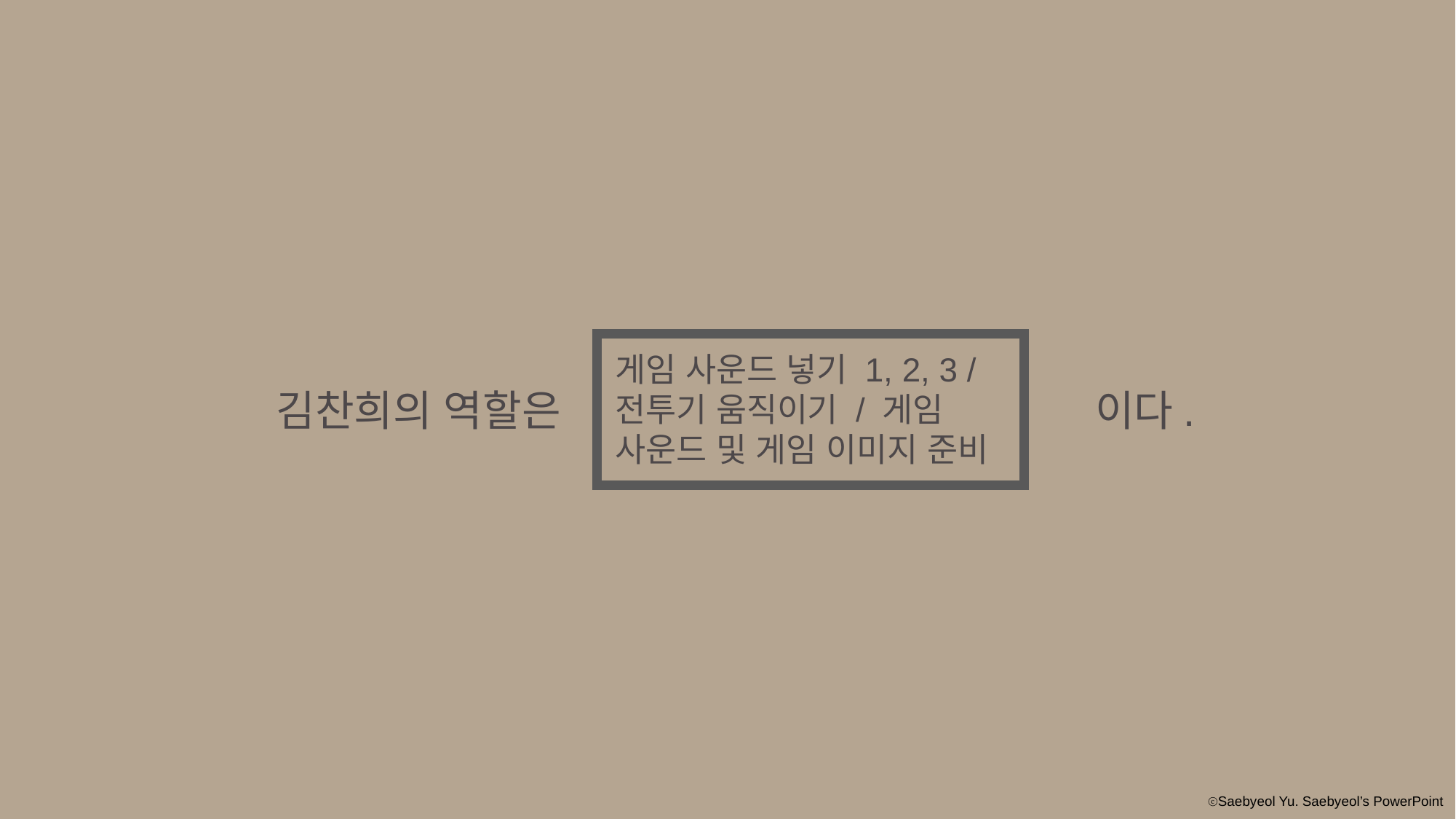

게임 사운드 넣기 1, 2, 3 / 전투기 움직이기 / 게임 사운드 및 게임 이미지 준비
김찬희의 역할은
이다.